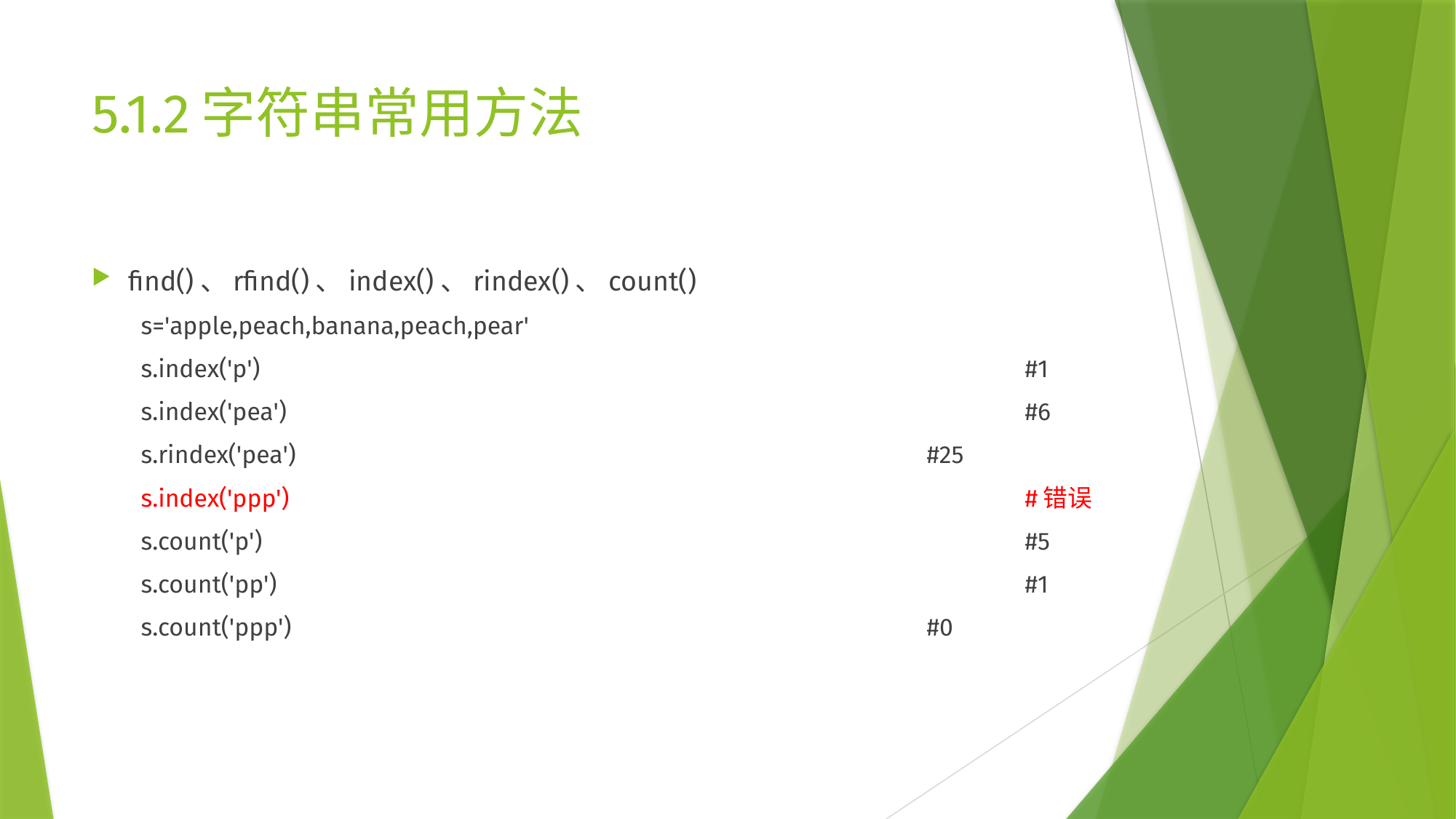

# 5.1.2	字符串常用方法
find()、rfind()、index()、rindex()、count()
s='apple,peach,banana,peach,pear'
s.index('p')								#1
s.index('pea')								#6
s.rindex('pea')							#25
s.index('ppp')								#错误
s.count('p')								#5
s.count('pp')								#1
s.count('ppp')							#0